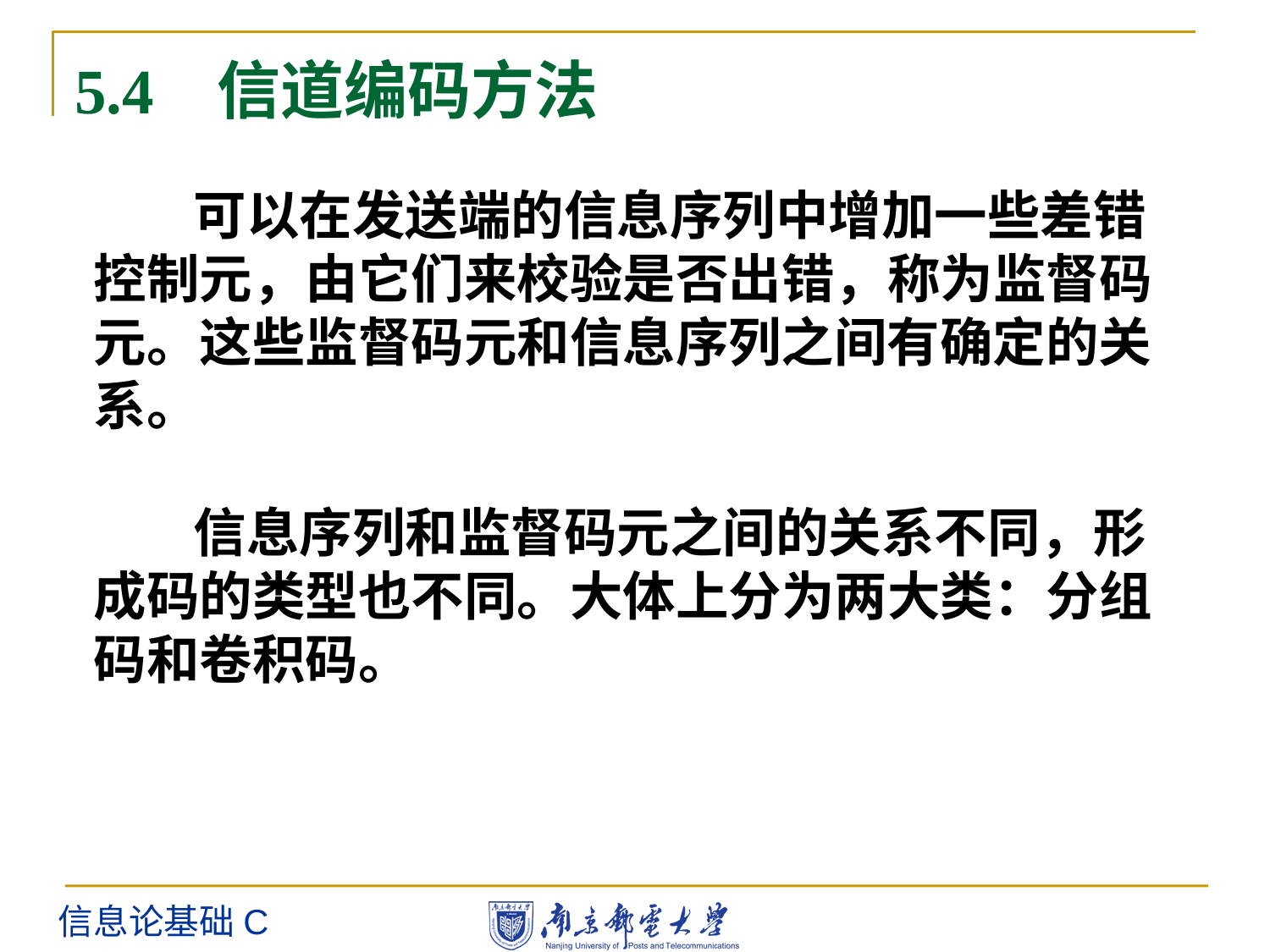

# 5.4   信道编码方法
可以在发送端的信息序列中增加一些差错控制元，由它们来校验是否出错，称为监督码元。这些监督码元和信息序列之间有确定的关系。

信息序列和监督码元之间的关系不同，形成码的类型也不同。大体上分为两大类：分组码和卷积码。

24